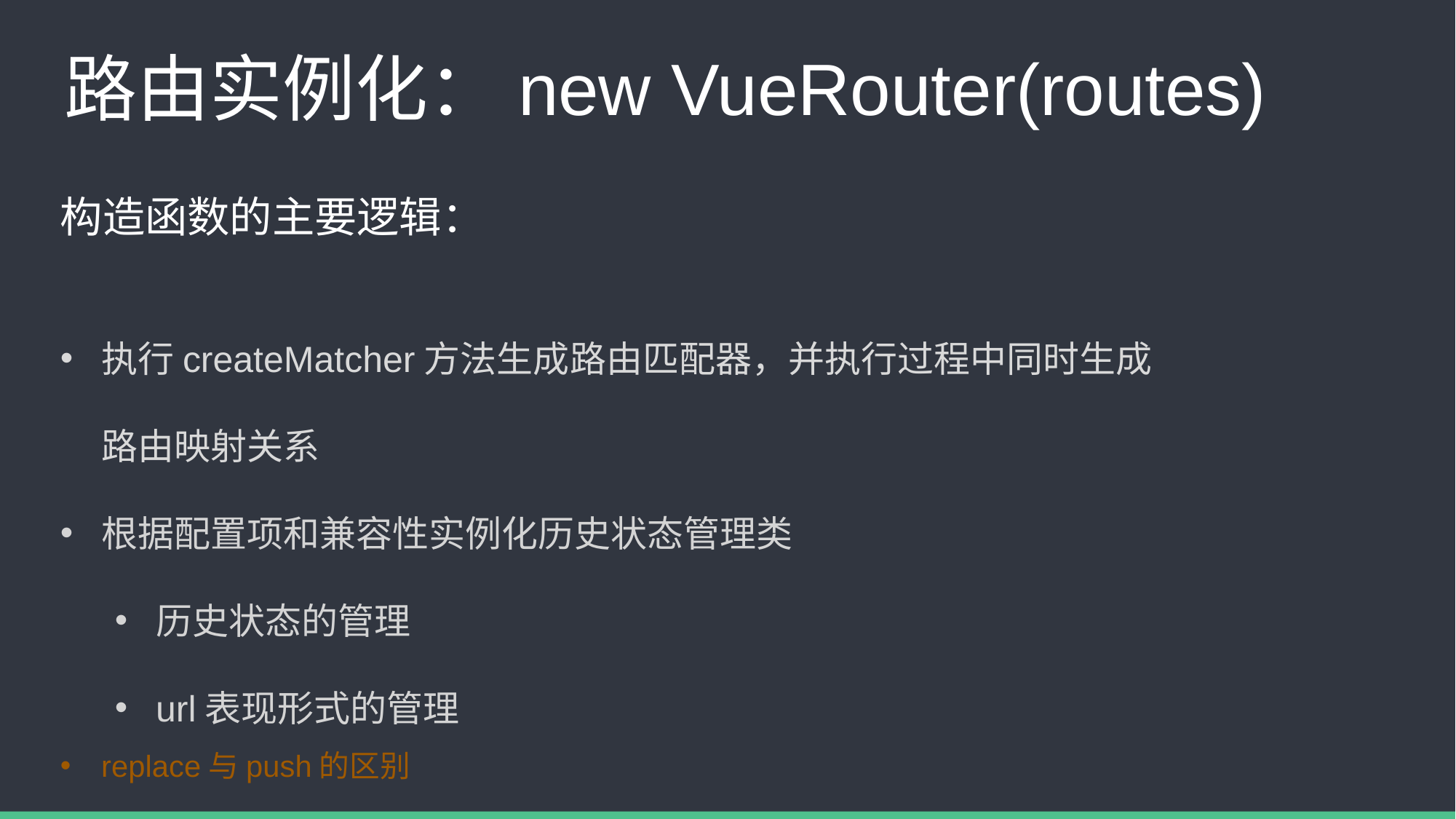

# 路由实例化：new VueRouter(routes)
构造函数的主要逻辑：
执行createMatcher方法生成路由匹配器，并执行过程中同时生成路由映射关系
根据配置项和兼容性实例化历史状态管理类
历史状态的管理
url表现形式的管理
replace与push的区别